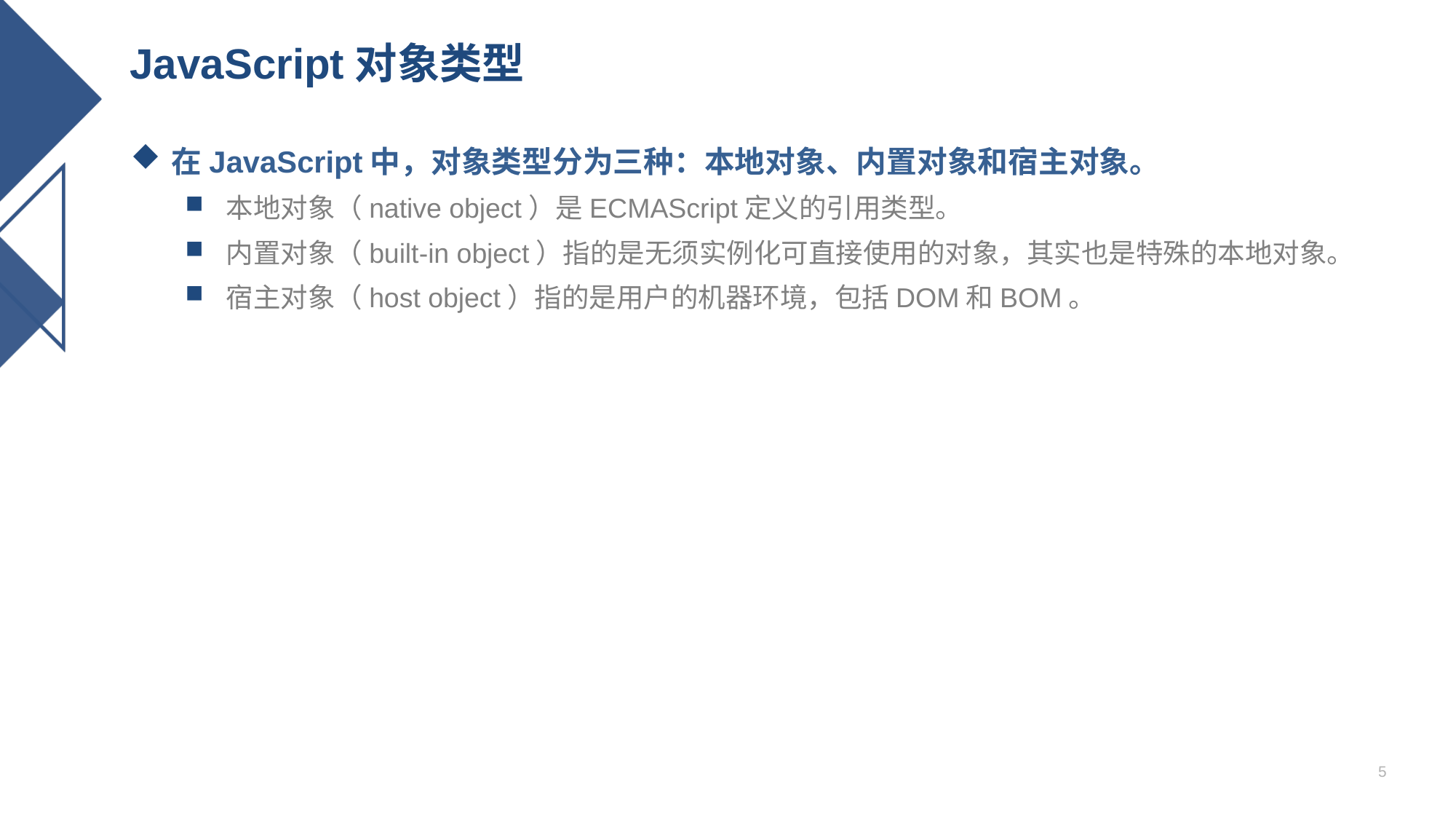

# JavaScript对象类型
在JavaScript中，对象类型分为三种：本地对象、内置对象和宿主对象。
本地对象（native object）是ECMAScript定义的引用类型。
内置对象（built-in object）指的是无须实例化可直接使用的对象，其实也是特殊的本地对象。
宿主对象（host object）指的是用户的机器环境，包括DOM和BOM。

5